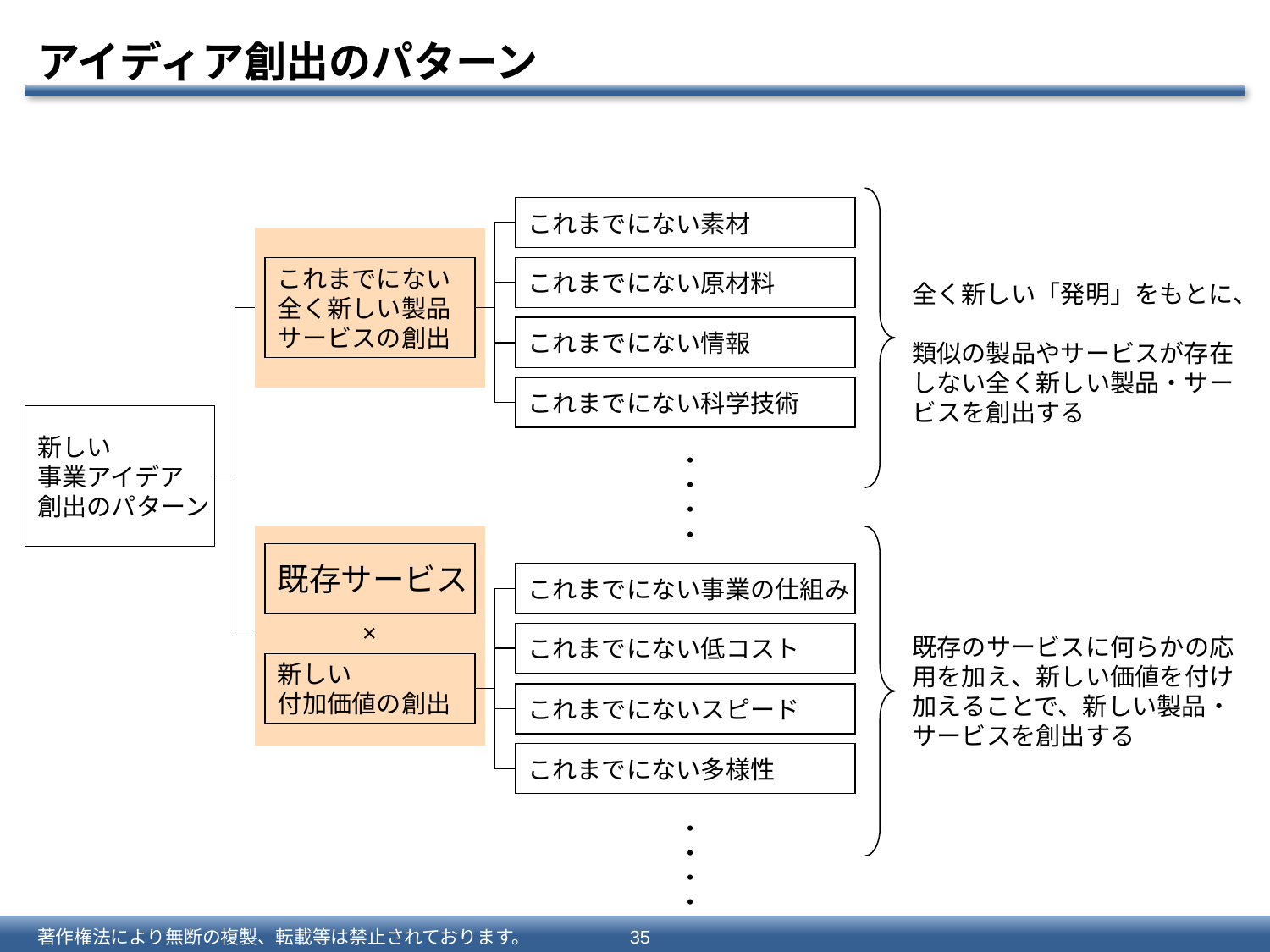

# アイディア創出のパターン

これまでにない素材

これまでにない
全く新しい製品
サービスの創出
これまでにない原材料
全く新しい「発明」をもとに、
類似の製品やサービスが存在しない全く新しい製品・サービスを創出する
これまでにない情報
これまでにない科学技術
新しい
事業アイデア
創出のパターン
・・・・

既存サービス
これまでにない事業の仕組み
×
これまでにない低コスト
既存のサービスに何らかの応用を加え、新しい価値を付け加えることで、新しい製品・サービスを創出する
新しい
付加価値の創出
これまでにないスピード
これまでにない多様性
・・・・